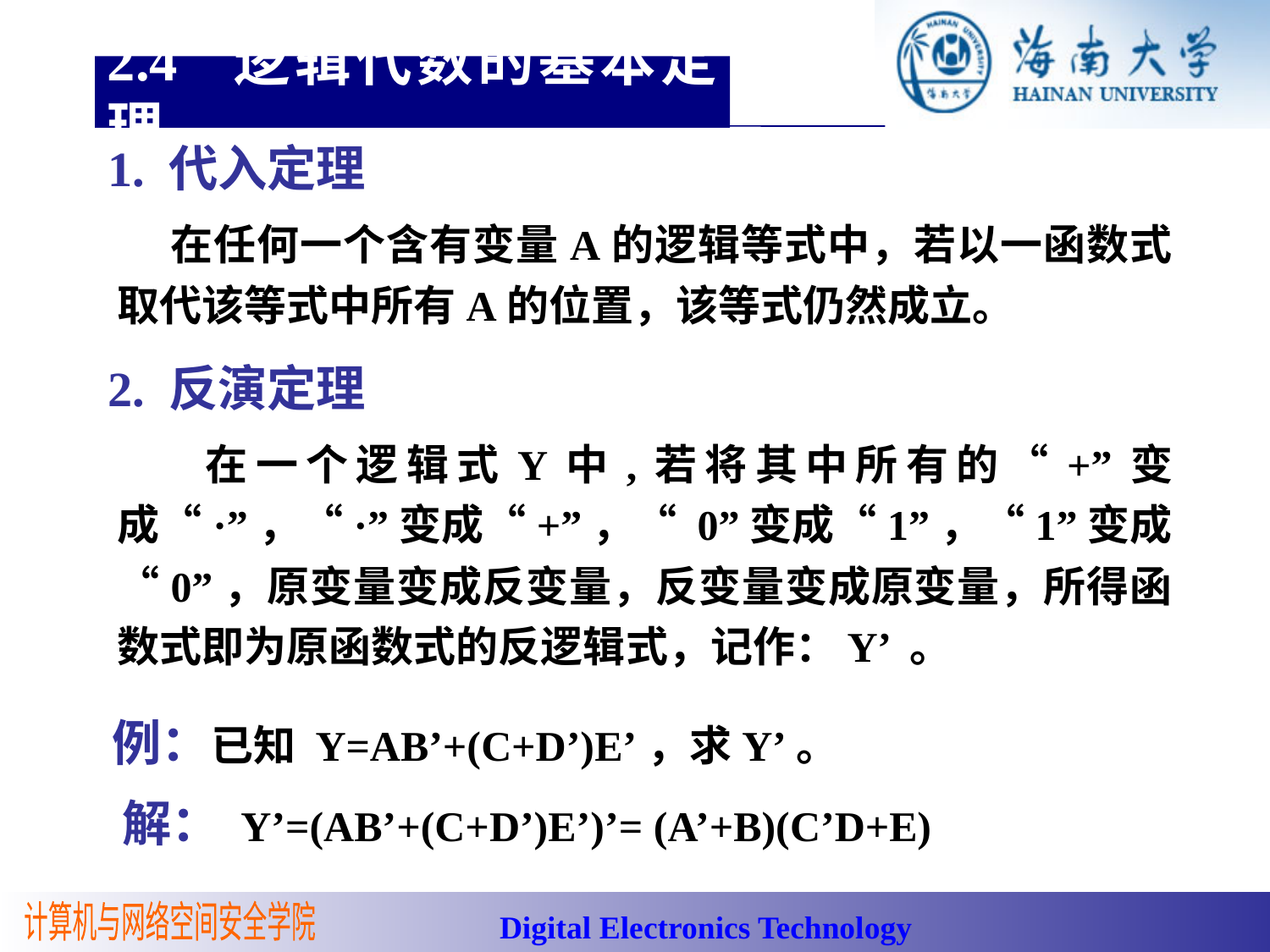

2.4  逻辑代数的基本定理

1. 代入定理
    在任何一个含有变量A的逻辑等式中，若以一函数式取代该等式中所有A的位置，该等式仍然成立。
2. 反演定理
    在一个逻辑式Y中,若将其中所有的“+”变成“·”，“·”变成“+”，“ 0”变成“1”，“1”变成“0”，原变量变成反变量，反变量变成原变量，所得函数式即为原函数式的反逻辑式，记作：Y’ 。
例：已知 Y=AB’+(C+D’)E’，求Y’。
解： Y’=(AB’+(C+D’)E’)’= (A’+B)(C’D+E)